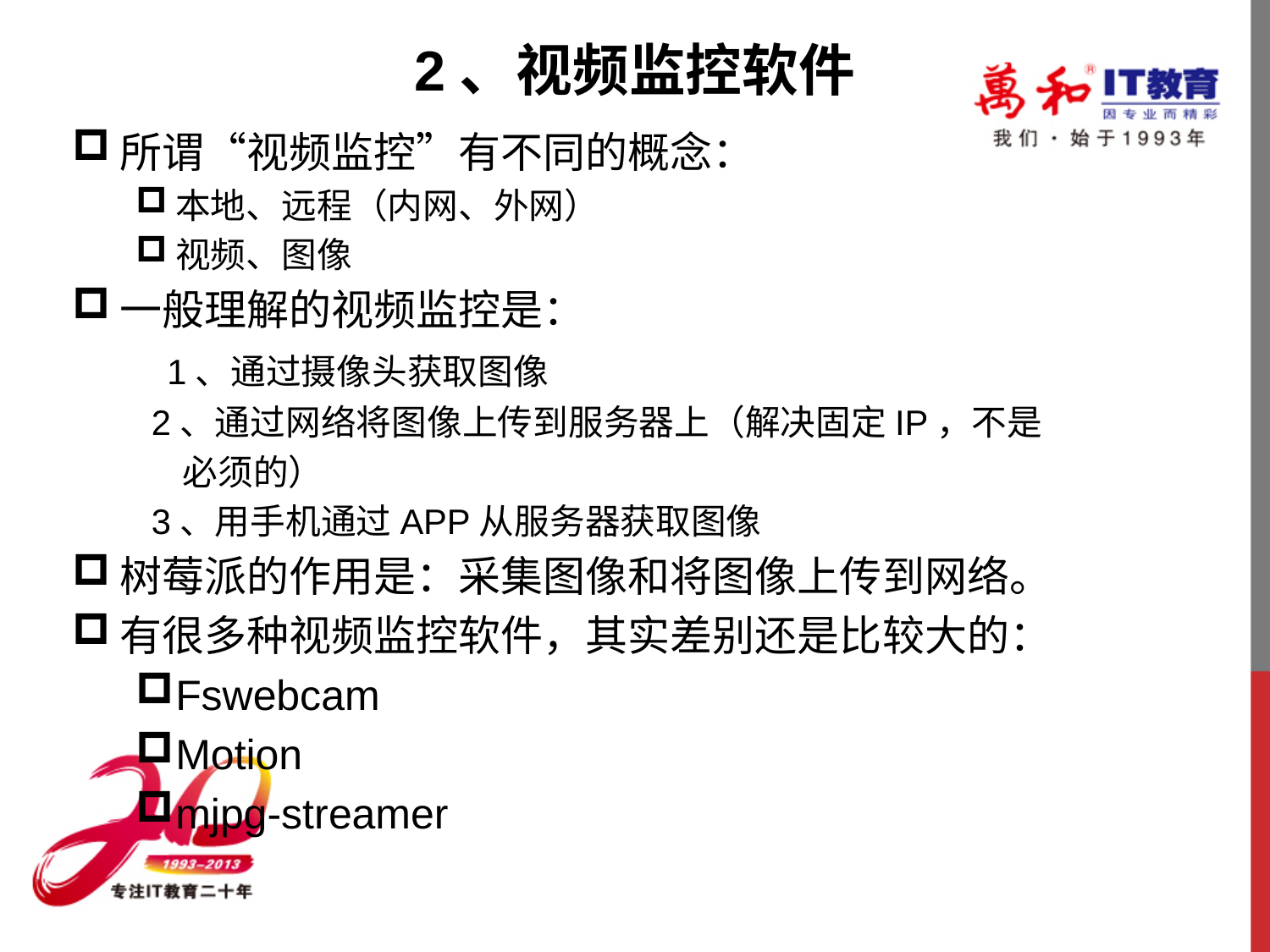

# 2、视频监控软件
所谓“视频监控”有不同的概念：
本地、远程（内网、外网）
视频、图像
一般理解的视频监控是：
　　1、通过摄像头获取图像
　　2、通过网络将图像上传到服务器上（解决固定IP，不是
             必须的）
　　3、用手机通过APP从服务器获取图像
树莓派的作用是：采集图像和将图像上传到网络。
有很多种视频监控软件，其实差别还是比较大的：
Fswebcam
Motion
mjpg-streamer